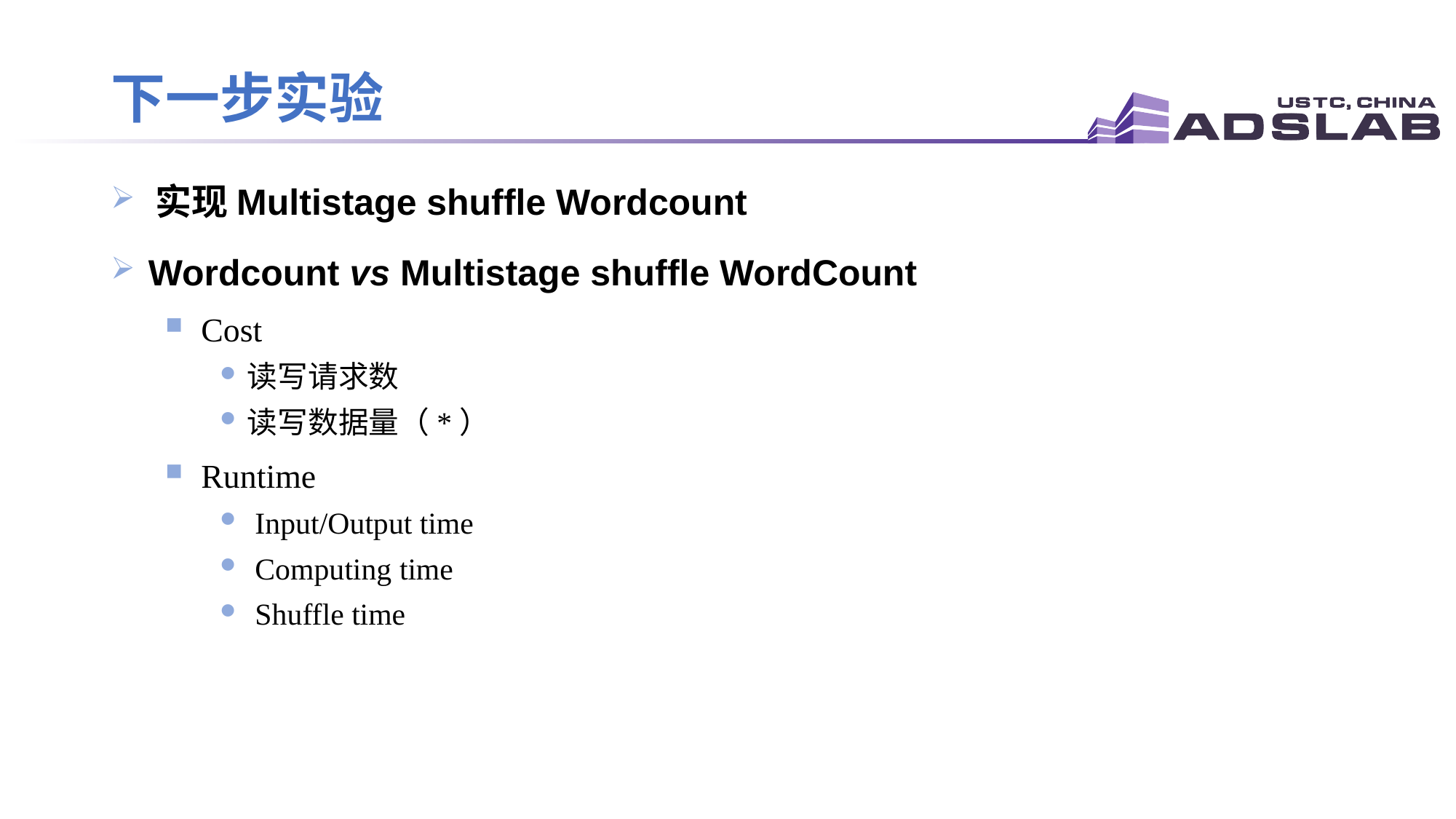

# 下一步实验
 实现Multistage shuffle Wordcount
 Wordcount vs Multistage shuffle WordCount
 Cost
读写请求数
读写数据量（*）
 Runtime
 Input/Output time
 Computing time
 Shuffle time